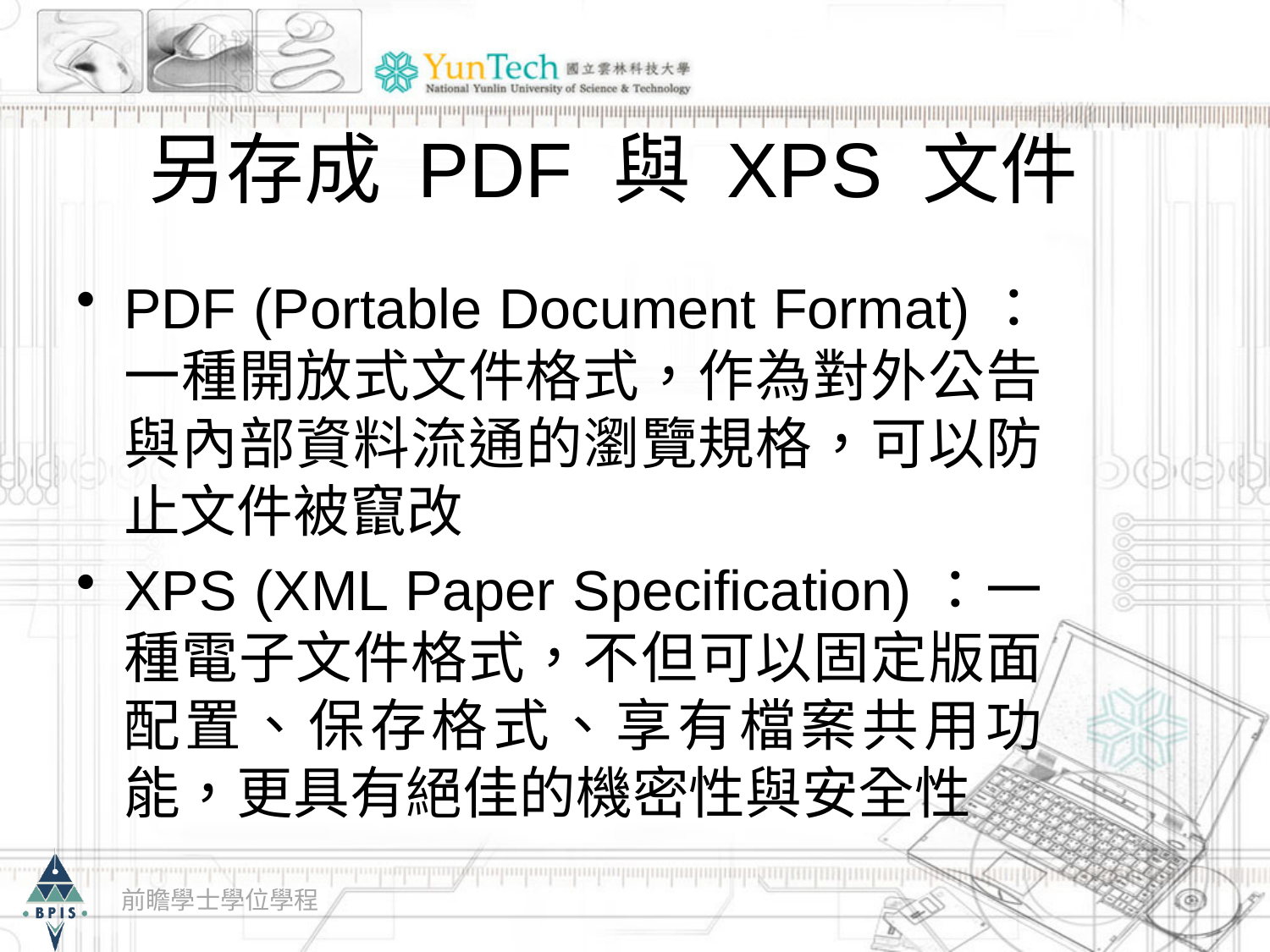

# 另存成 PDF 與 XPS 文件
PDF (Portable Document Format)：一種開放式文件格式，作為對外公告與內部資料流通的瀏覽規格，可以防止文件被竄改
XPS (XML Paper Specification)：一種電子文件格式，不但可以固定版面配置、保存格式、享有檔案共用功能，更具有絕佳的機密性與安全性